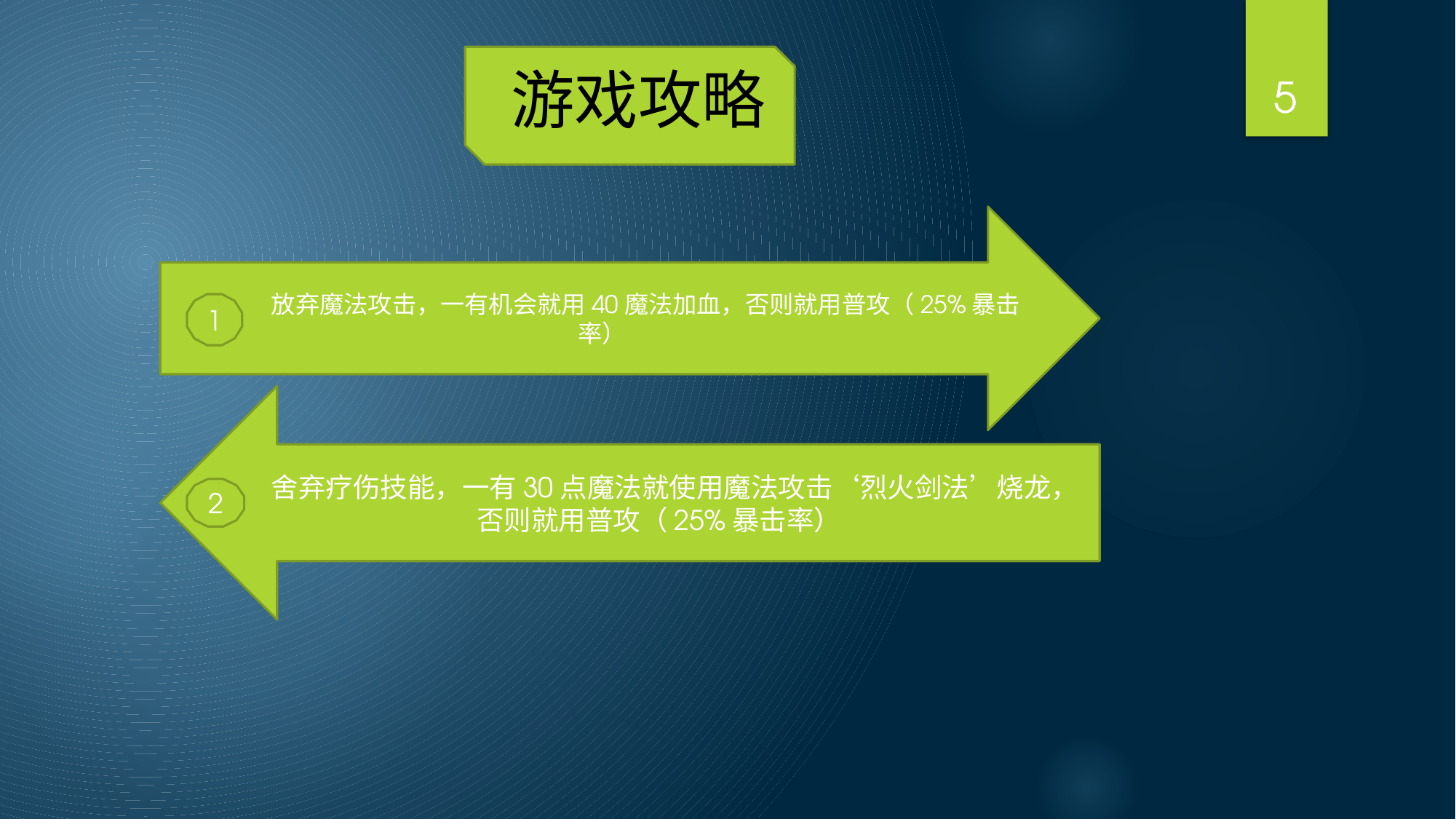

5

# 游戏攻略

               放弃魔法攻击，一有机会就用40魔法加血，否则就用普攻（25%暴击率）
1
    舍弃疗伤技能，一有30点魔法就使用魔法攻击‘烈火剑法’烧龙，否则就用普攻（25%暴击率）
2